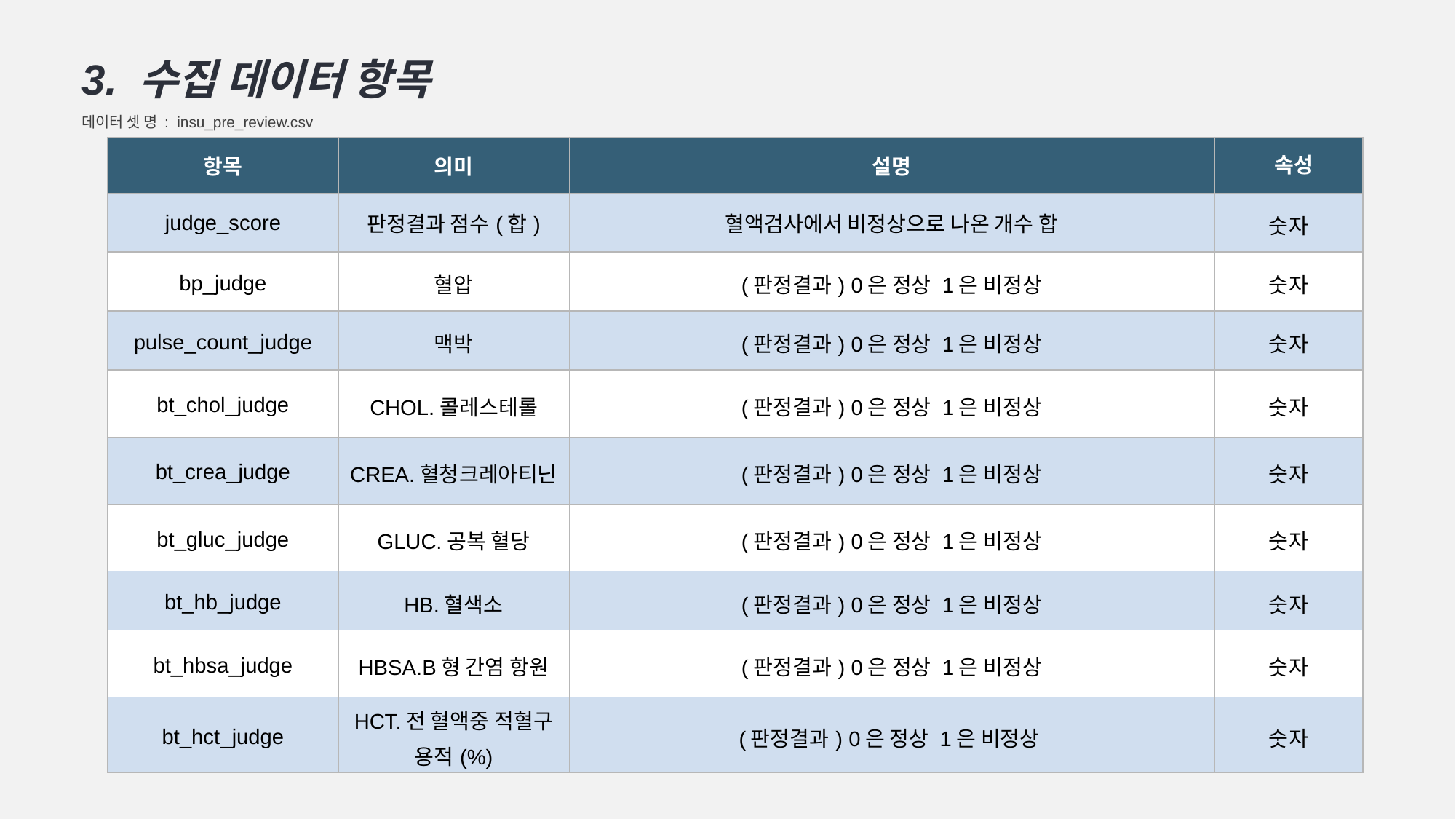

3. 수집 데이터 항목
데이터 셋 명 :  insu_pre_review.csv

| 항목 | 의미 | 설명 | 속성 |
| --- | --- | --- | --- |
| judge\_score | 판정결과 점수(합) | 혈액검사에서 비정상으로 나온 개수 합 | 숫자 |
| bp\_judge | 혈압 | (판정결과) 0은 정상 1은 비정상 | 숫자 |
| pulse\_count\_judge | 맥박 | (판정결과) 0은 정상 1은 비정상 | 숫자 |
| bt\_chol\_judge | CHOL.콜레스테롤 | (판정결과) 0은 정상 1은 비정상 | 숫자 |
| bt\_crea\_judge | CREA.혈청크레아티닌 | (판정결과) 0은 정상 1은 비정상 | 숫자 |
| bt\_gluc\_judge | GLUC.공복 혈당 | (판정결과) 0은 정상 1은 비정상 | 숫자 |
| bt\_hb\_judge | HB.혈색소 | (판정결과) 0은 정상 1은 비정상 | 숫자 |
| bt\_hbsa\_judge | HBSA.B형 간염 항원 | (판정결과) 0은 정상 1은 비정상 | 숫자 |
| bt\_hct\_judge | HCT.전 혈액중 적혈구 용적(%) | (판정결과) 0은 정상 1은 비정상 | 숫자 |